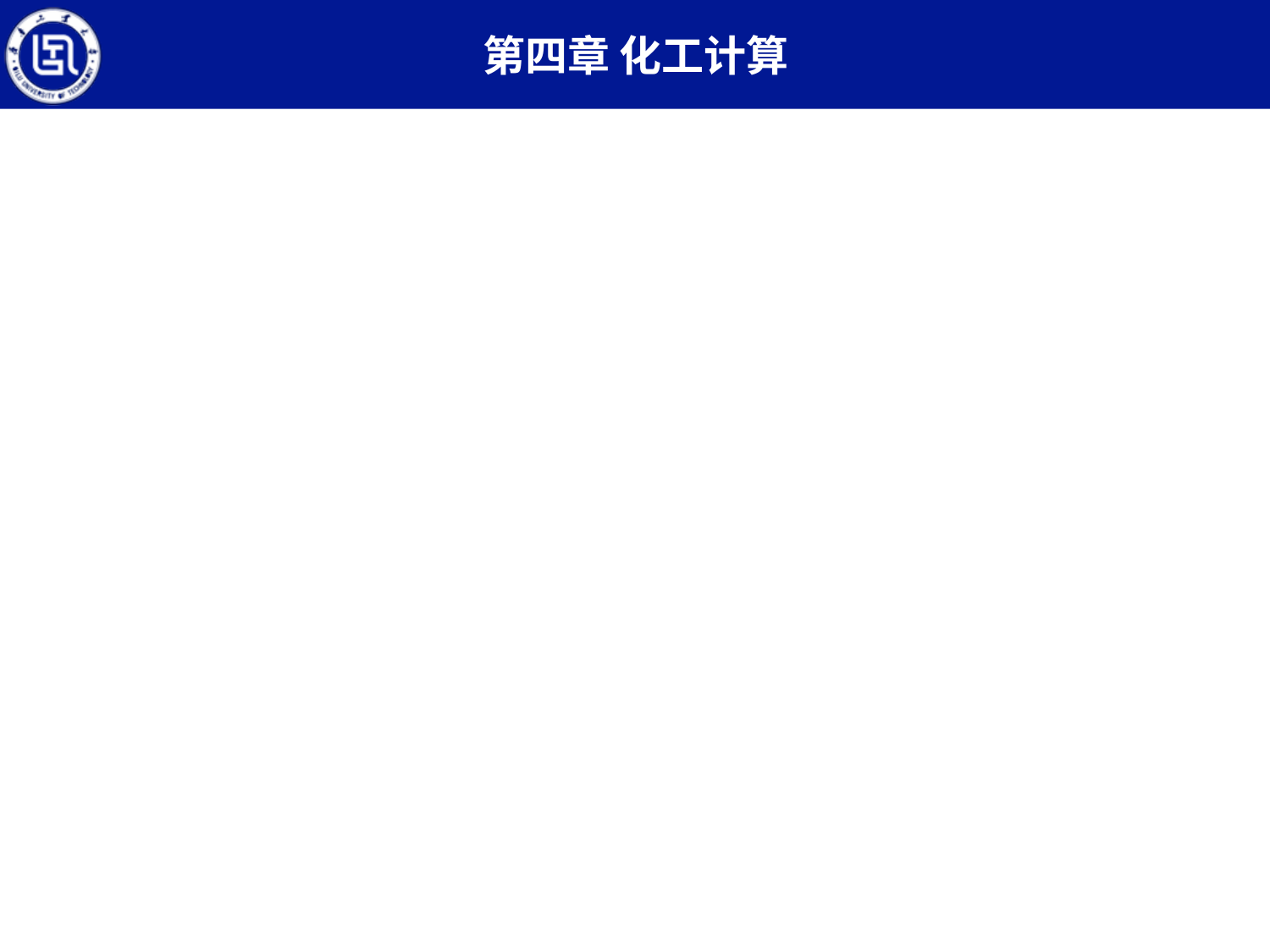

#
随着基团划分细致，计算精度提高，但基团数膨胀造成了计算的复杂性；
加入结构修正项，计算结果更好，但估算方法更加繁琐，通用性也差；
温度关联式的提出，使基团法便于计算机使用。
为了使用，应该将基团法的基团划分和结构校正控制在适度的范围内。否则将失去基团法通用性的优点。